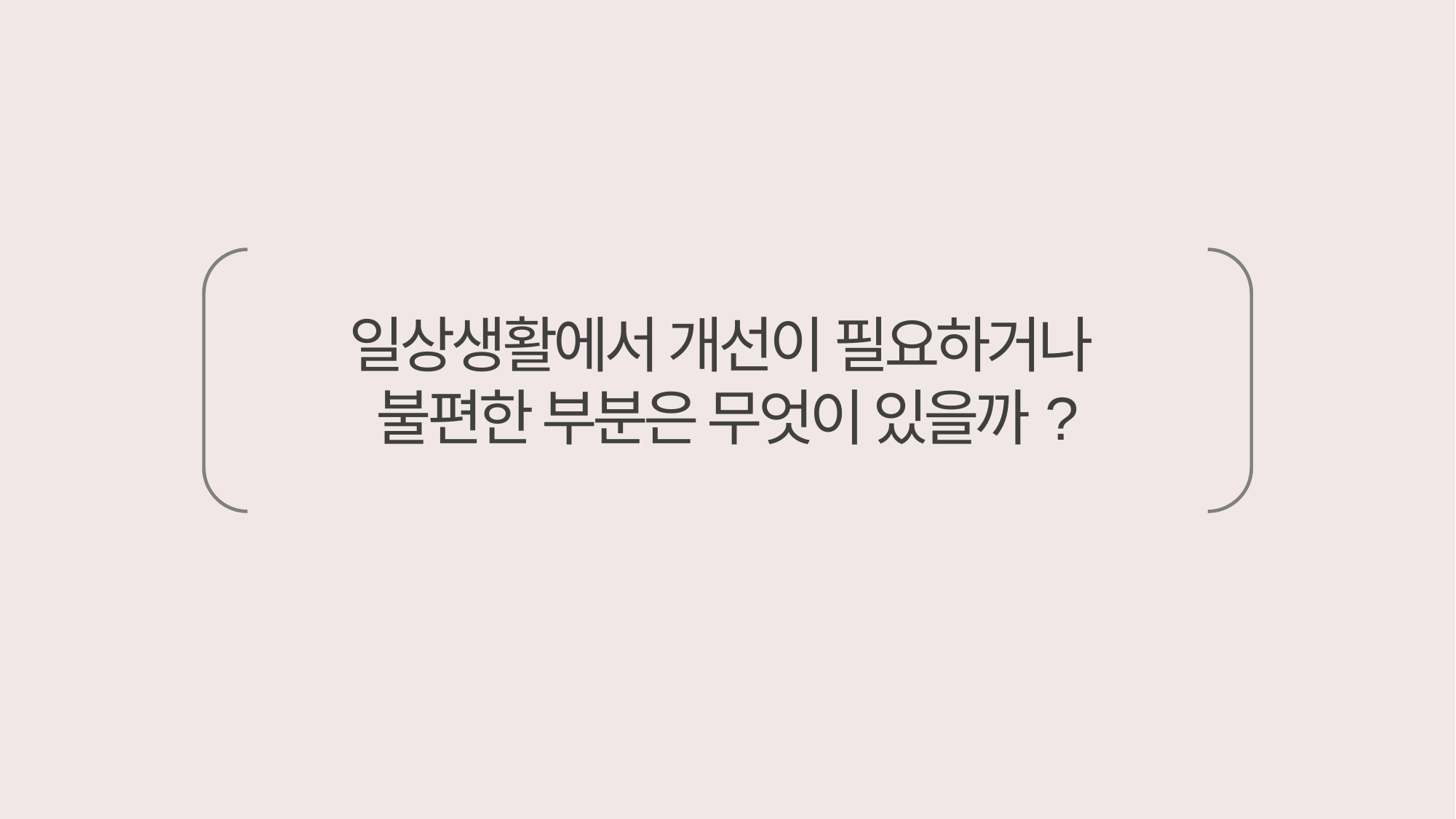

일상생활에서 개선이 필요하거나
불편한 부분은 무엇이 있을까?